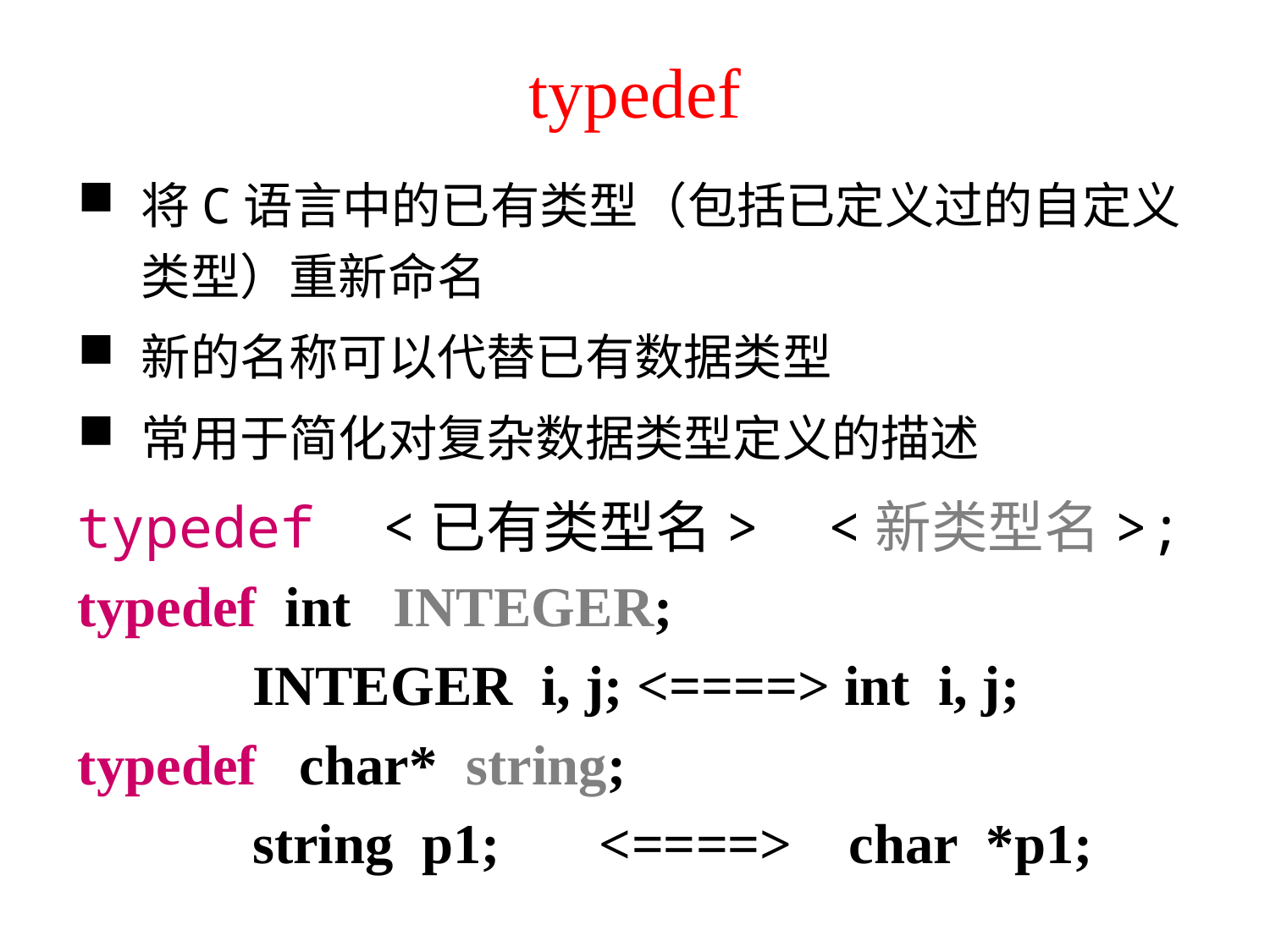

# typedef
将C语言中的已有类型（包括已定义过的自定义类型）重新命名
新的名称可以代替已有数据类型
常用于简化对复杂数据类型定义的描述
typedef  <已有类型名>  <新类型名>;
typedef  int   INTEGER;
       	INTEGER  i, j; <====> int  i, j;
typedef   char*  string;
       	string  p1;       <====>    char  *p1;